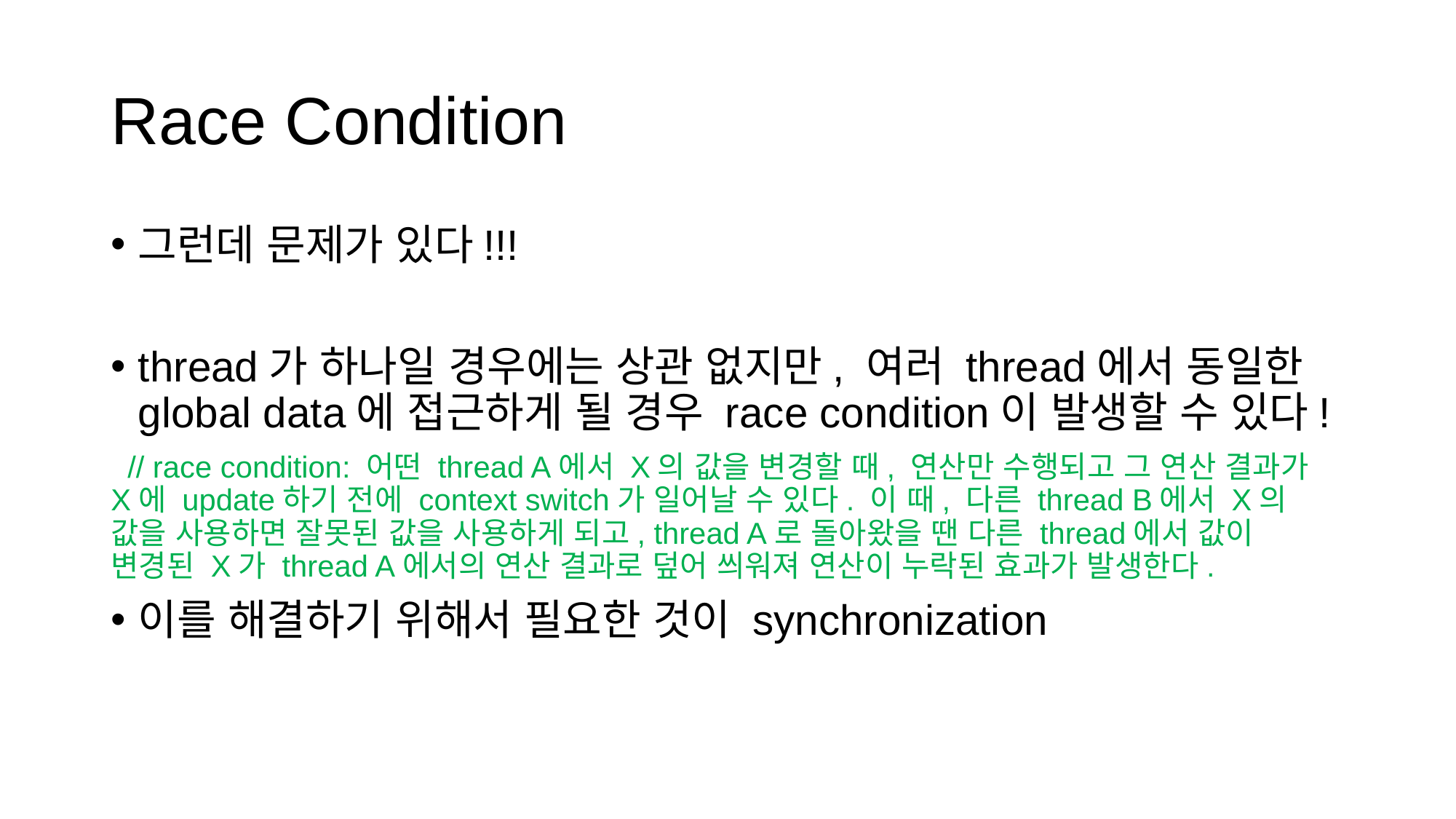

# Race Condition
그런데 문제가 있다!!!

thread가 하나일 경우에는 상관 없지만, 여러 thread에서 동일한 global data에 접근하게 될 경우 race condition이 발생할 수 있다!
  // race condition: 어떤 thread A에서 X의 값을 변경할 때, 연산만 수행되고 그 연산 결과가 X에 update하기 전에 context switch가 일어날 수 있다. 이 때, 다른 thread B에서 X의 값을 사용하면 잘못된 값을 사용하게 되고, thread A로 돌아왔을 땐 다른 thread에서 값이 변경된 X가 thread A에서의 연산 결과로 덮어 씌워져 연산이 누락된 효과가 발생한다.
이를 해결하기 위해서 필요한 것이 synchronization